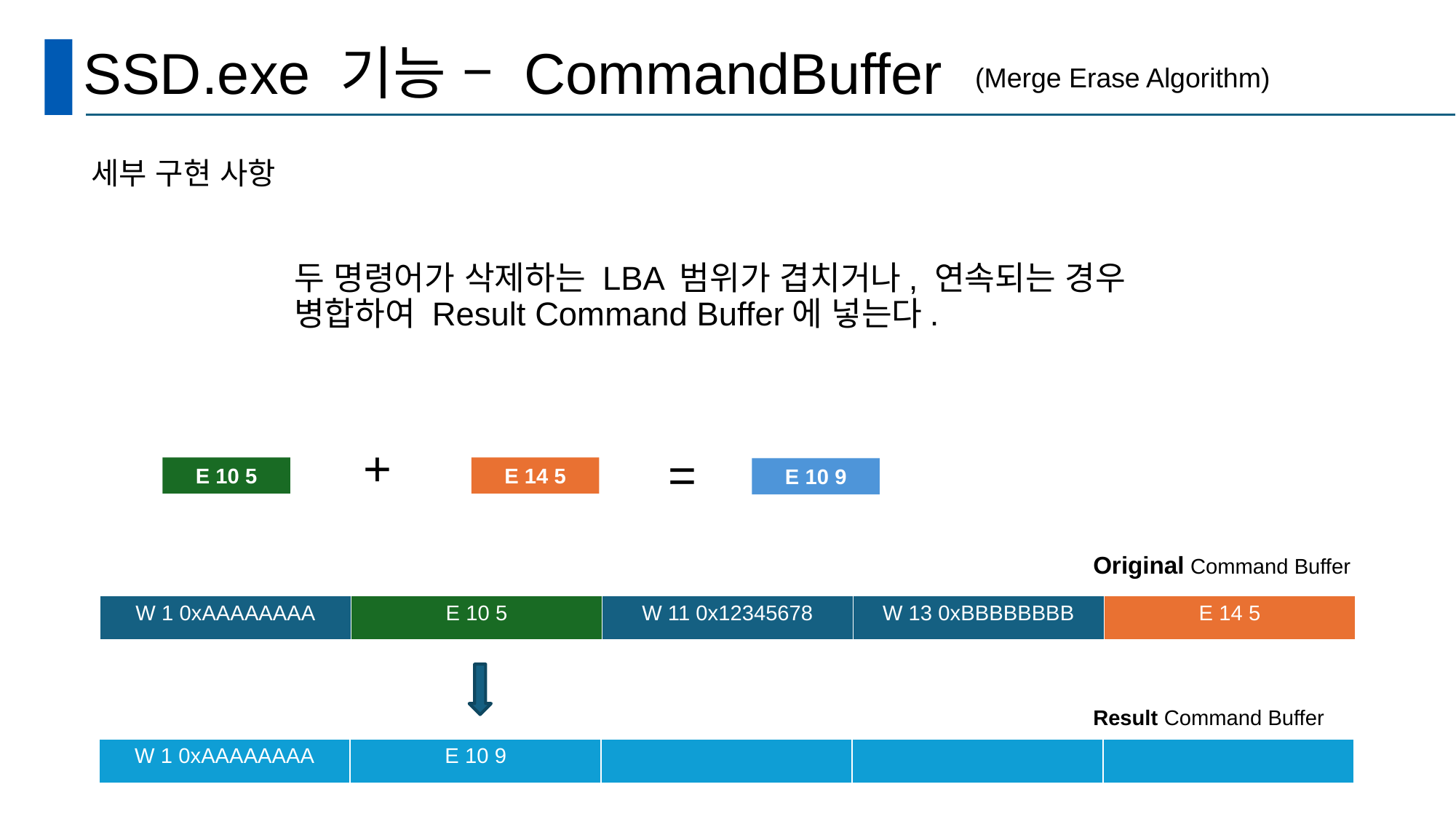

# SSD.exe 기능 – CommandBuffer
(Merge Erase Algorithm)
세부 구현 사항
두 명령어가 삭제하는 LBA 범위가 겹치거나, 연속되는 경우
병합하여 Result Command Buffer에 넣는다.

+
=
E 10 5
E 14 5
E 10 9
Original Command Buffer
| W 1 0xAAAAAAAA | E 10 5 | W 11 0x12345678 | W 13 0xBBBBBBBB | E 14 5 |
| --- | --- | --- | --- | --- |

Result Command Buffer
| W 1 0xAAAAAAAA | E 10 9 |  |  |  |
| --- | --- | --- | --- | --- |